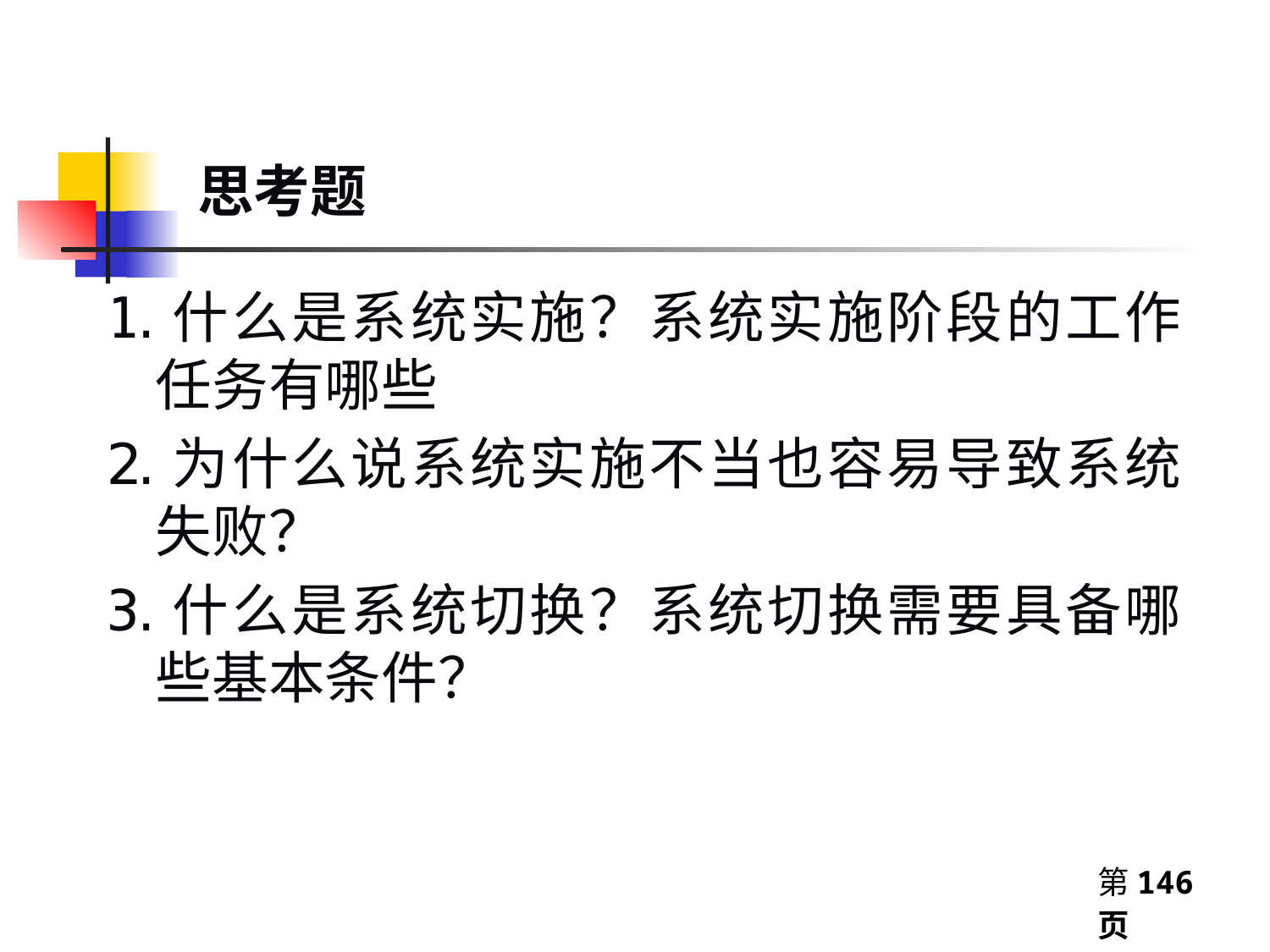

# 第一章思考题
思考题
1.什么是系统实施？系统实施阶段的工作任务有哪些
2.为什么说系统实施不当也容易导致系统失败？
3.什么是系统切换？系统切换需要具备哪些基本条件？